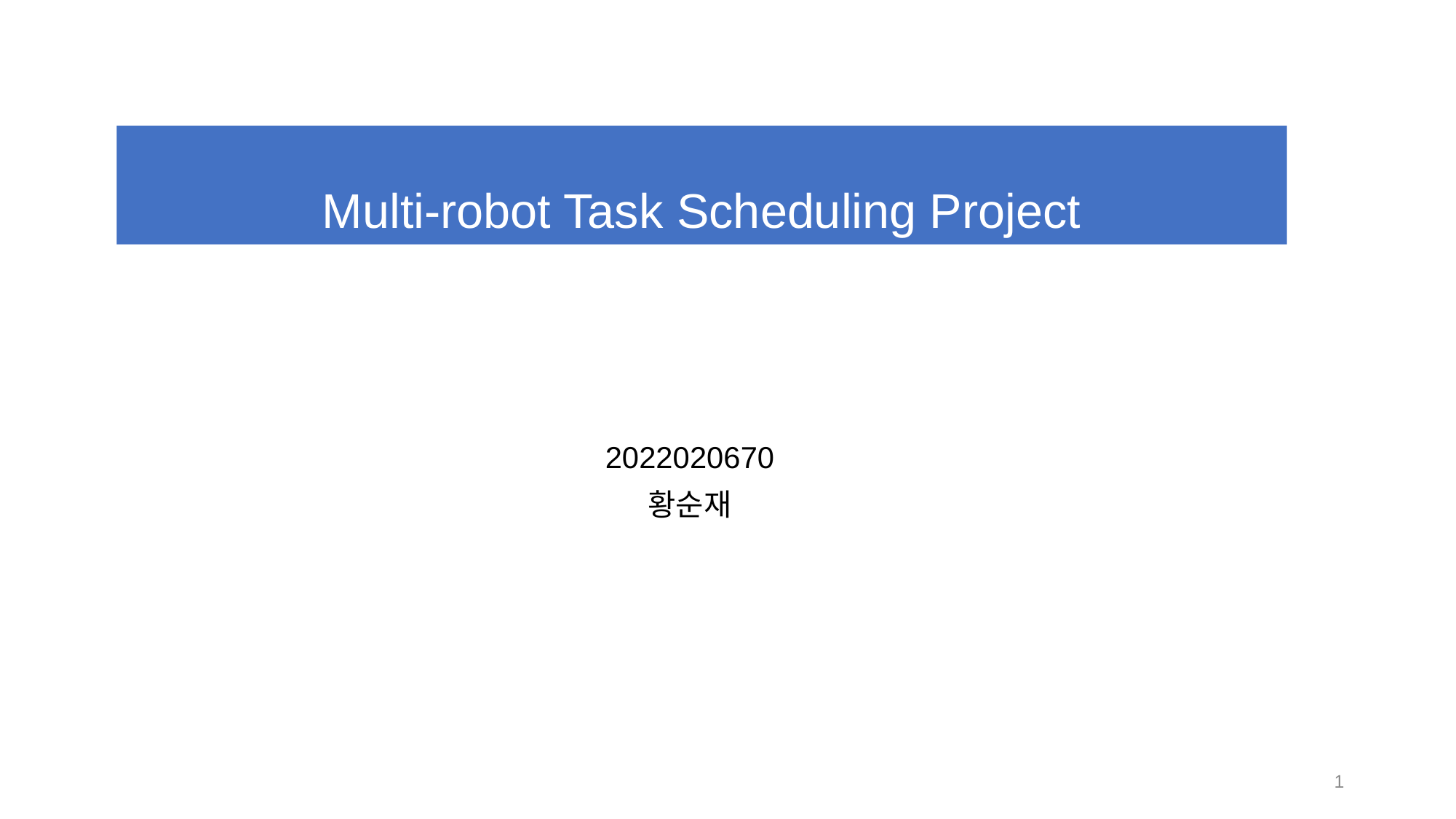

# Multi-robot Task Scheduling Project

2022020670
황순재
1